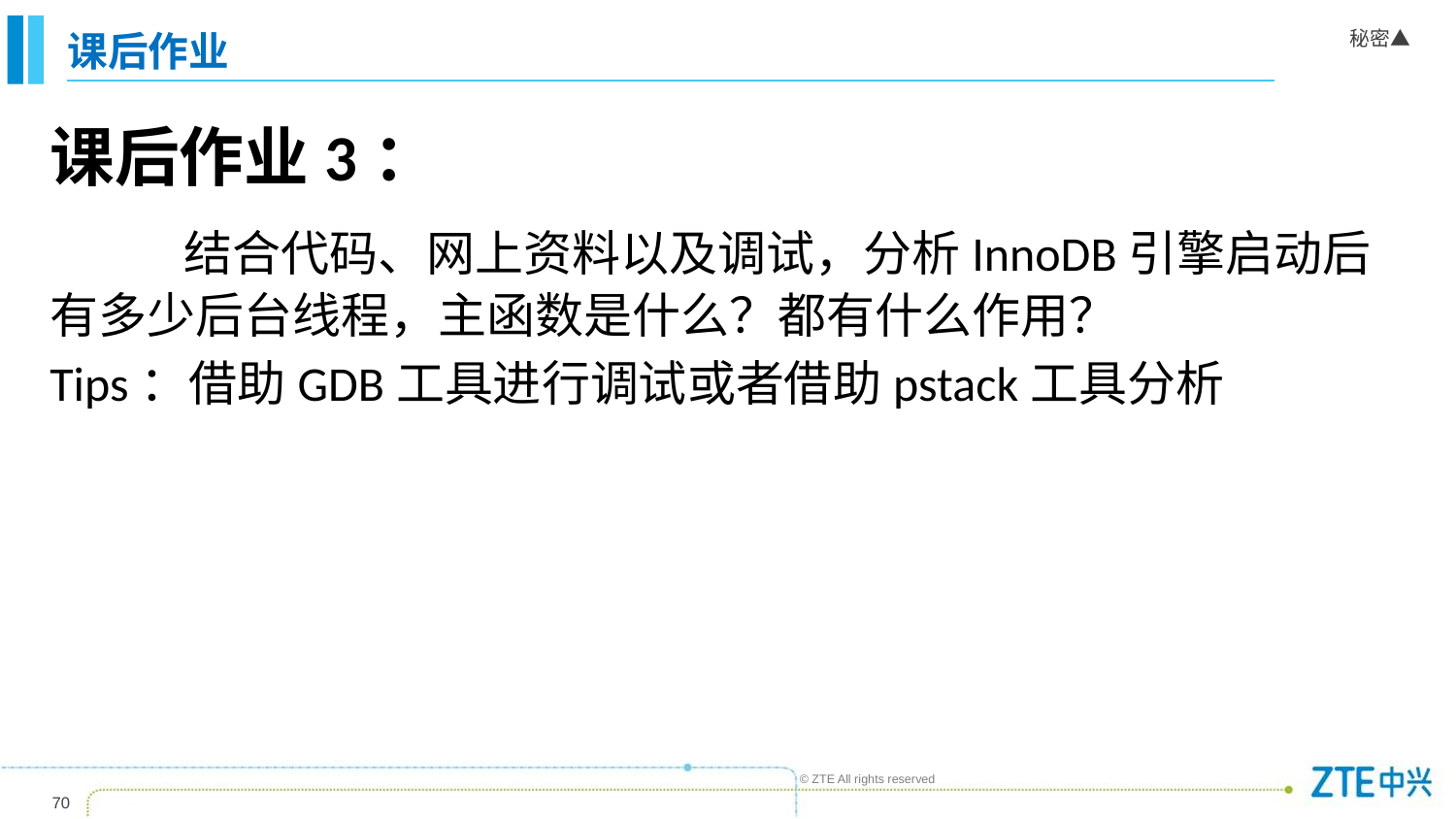

# 课后作业
课后作业3：
        结合代码、网上资料以及调试，分析InnoDB引擎启动后有多少后台线程，主函数是什么？都有什么作用？
Tips：借助GDB工具进行调试或者借助pstack工具分析